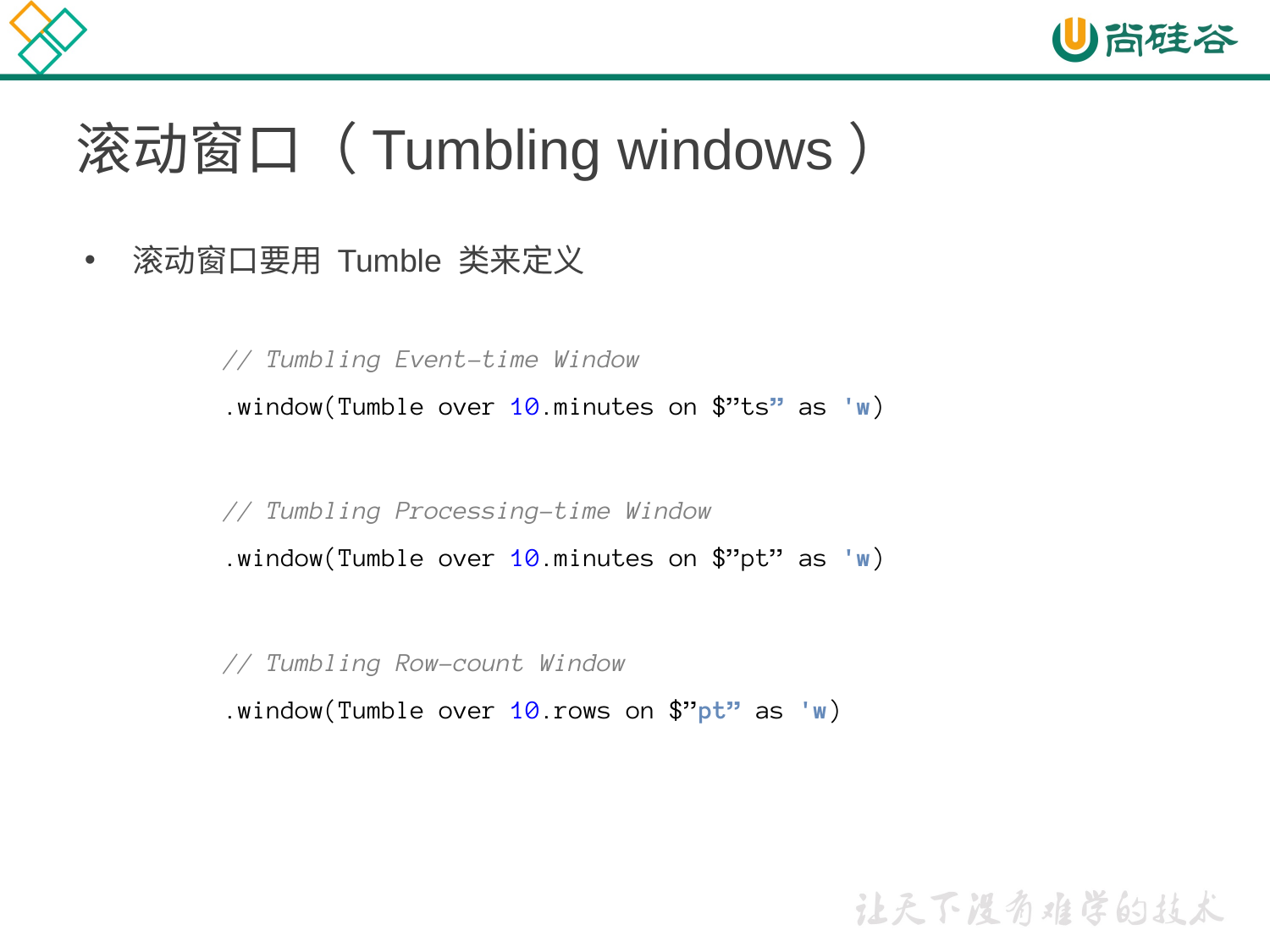

滚动窗口（Tumbling windows）
滚动窗口要用 Tumble 类来定义
// Tumbling Event-time Window
.window(Tumble over 10.minutes on $”ts” as 'w)
// Tumbling Processing-time Window
.window(Tumble over 10.minutes on $”pt” as 'w)
// Tumbling Row-count Window
.window(Tumble over 10.rows on $”pt” as 'w)